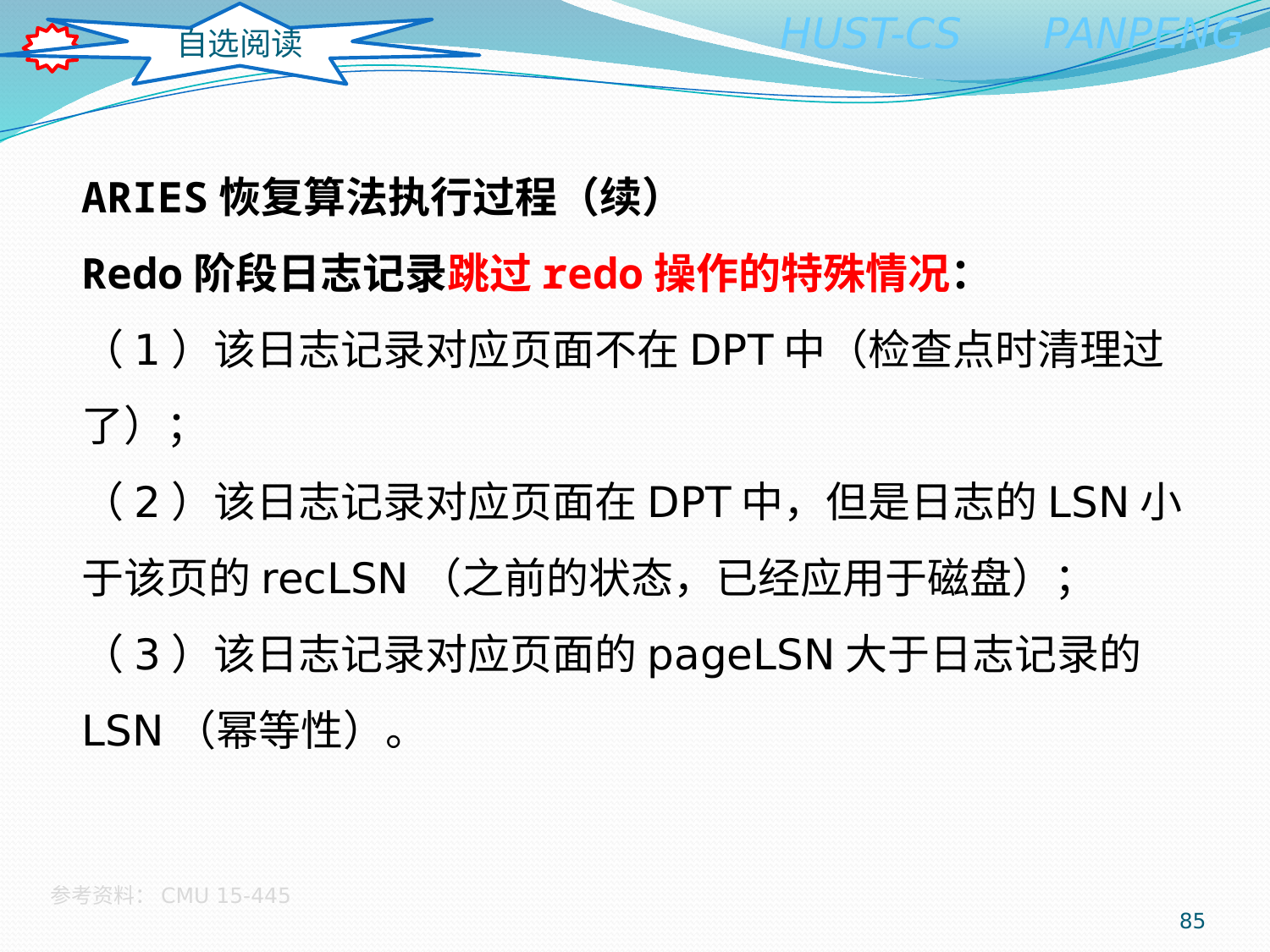

自选阅读

ARIES恢复算法执行过程（续）
Redo阶段日志记录跳过redo操作的特殊情况：
（1）该日志记录对应页面不在DPT中（检查点时清理过了）；
（2）该日志记录对应页面在DPT中，但是日志的LSN小于该页的recLSN（之前的状态，已经应用于磁盘）；
（3）该日志记录对应页面的pageLSN大于日志记录的LSN（幂等性）。

参考资料：CMU 15-445
85